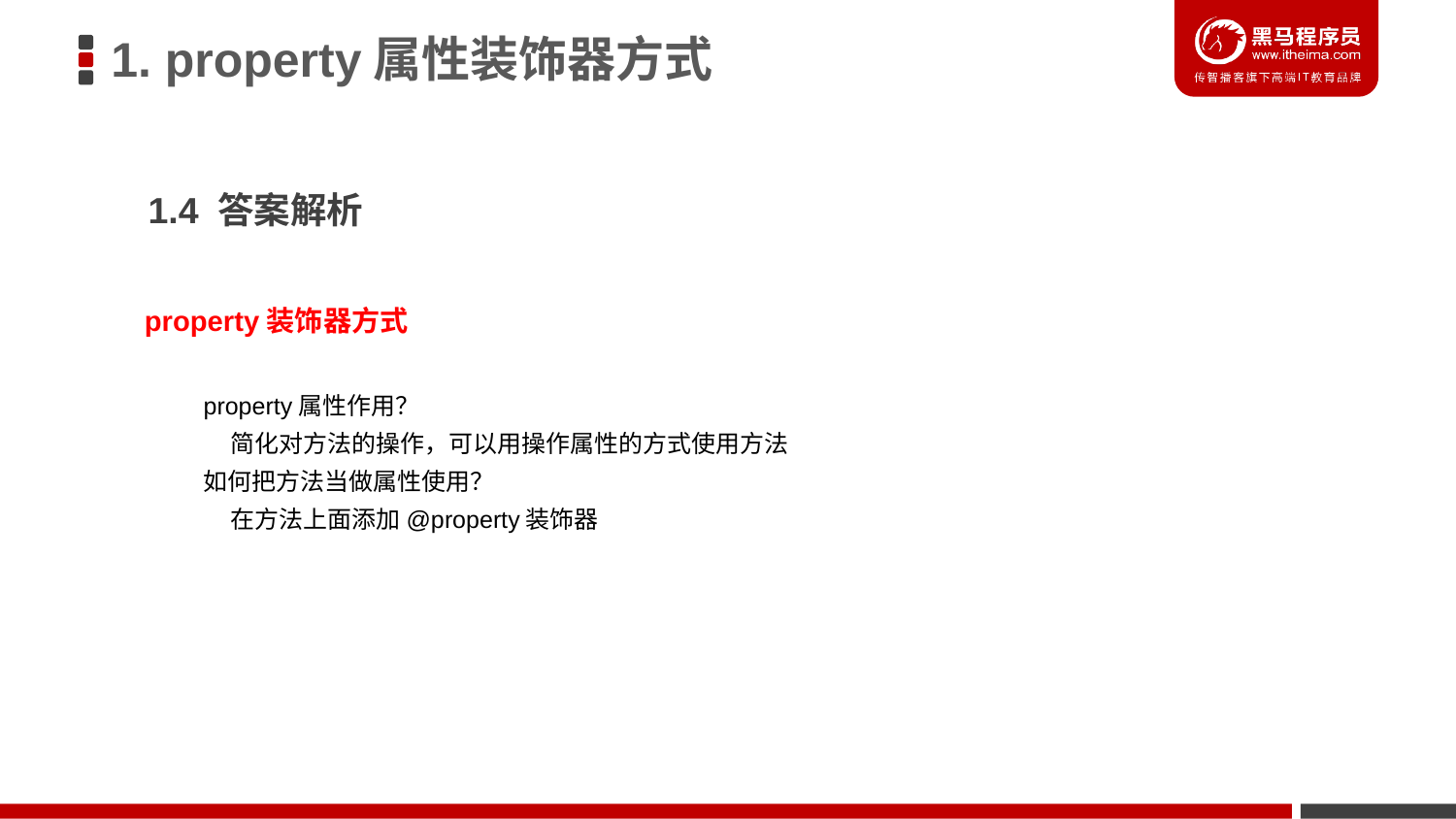

1. property属性装饰器方式
1.4 答案解析
property装饰器方式
property属性作用？
    简化对方法的操作，可以用操作属性的方式使用方法
如何把方法当做属性使用？
    在方法上面添加@property装饰器